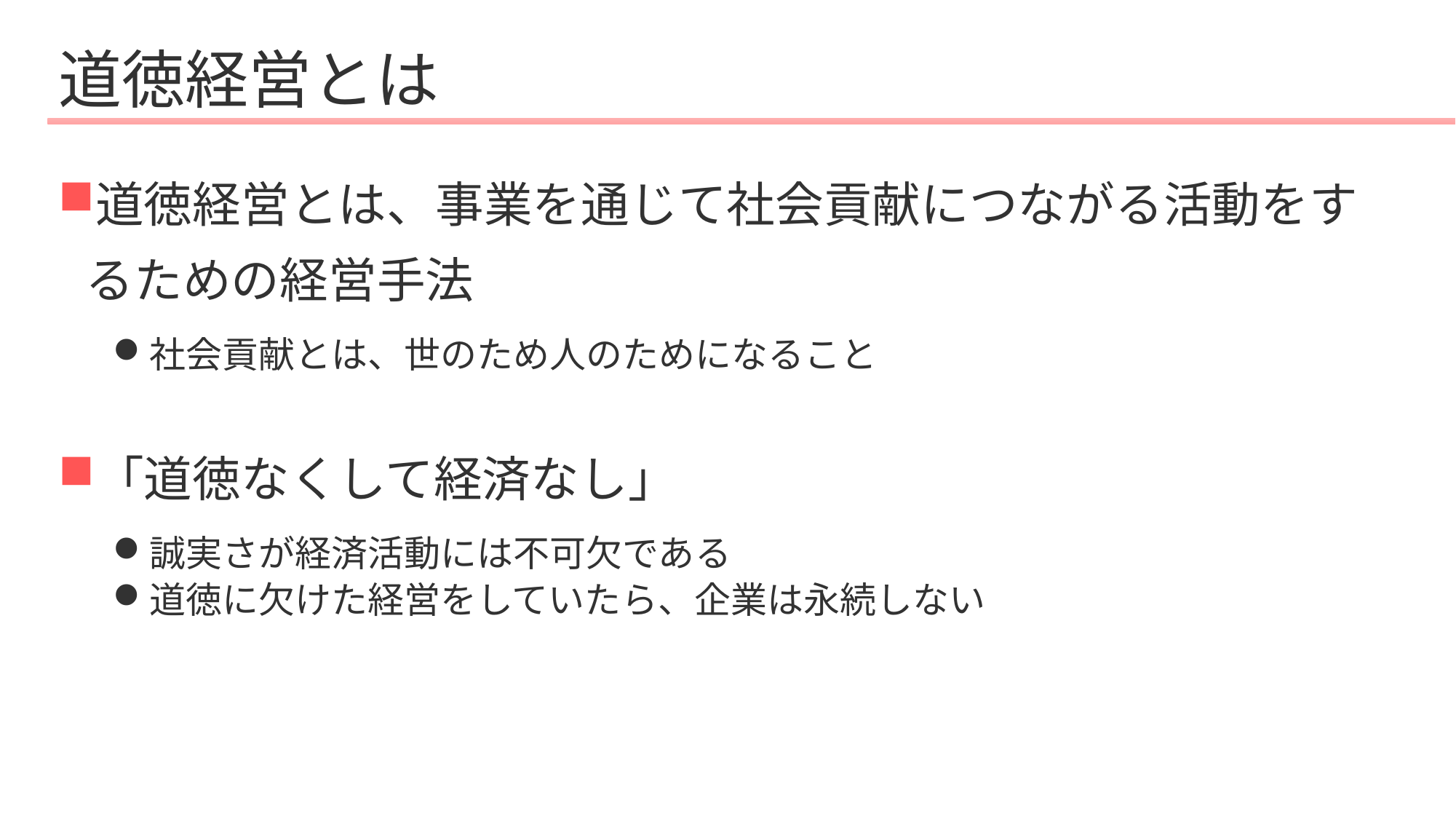

# 道徳経営とは
道徳経営とは、事業を通じて社会貢献につながる活動をするための経営手法
社会貢献とは、世のため人のためになること
「道徳なくして経済なし」
誠実さが経済活動には不可欠である
道徳に欠けた経営をしていたら、企業は永続しない
3